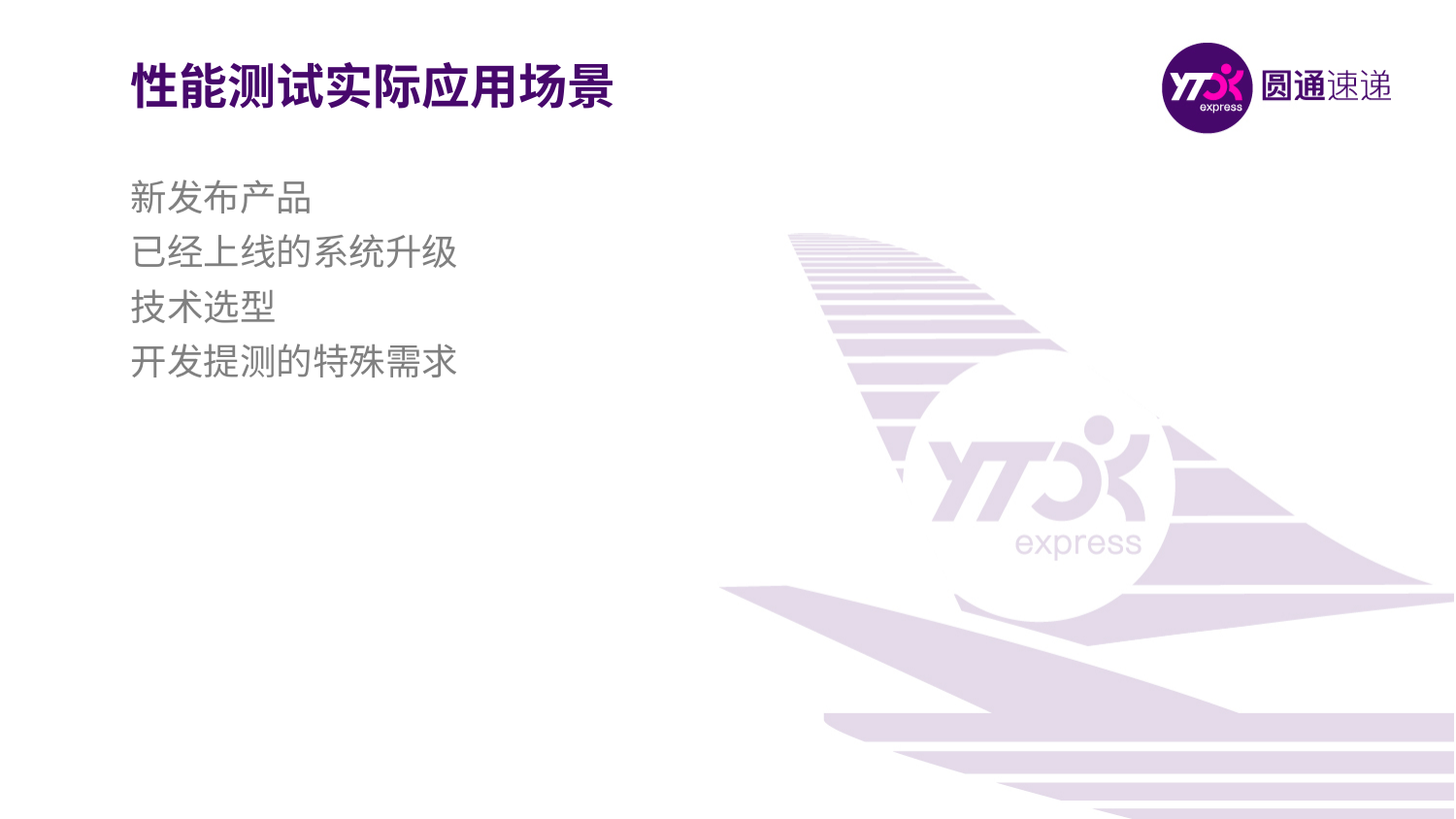

性能测试实际应用场景

新发布产品
已经上线的系统升级
技术选型
开发提测的特殊需求